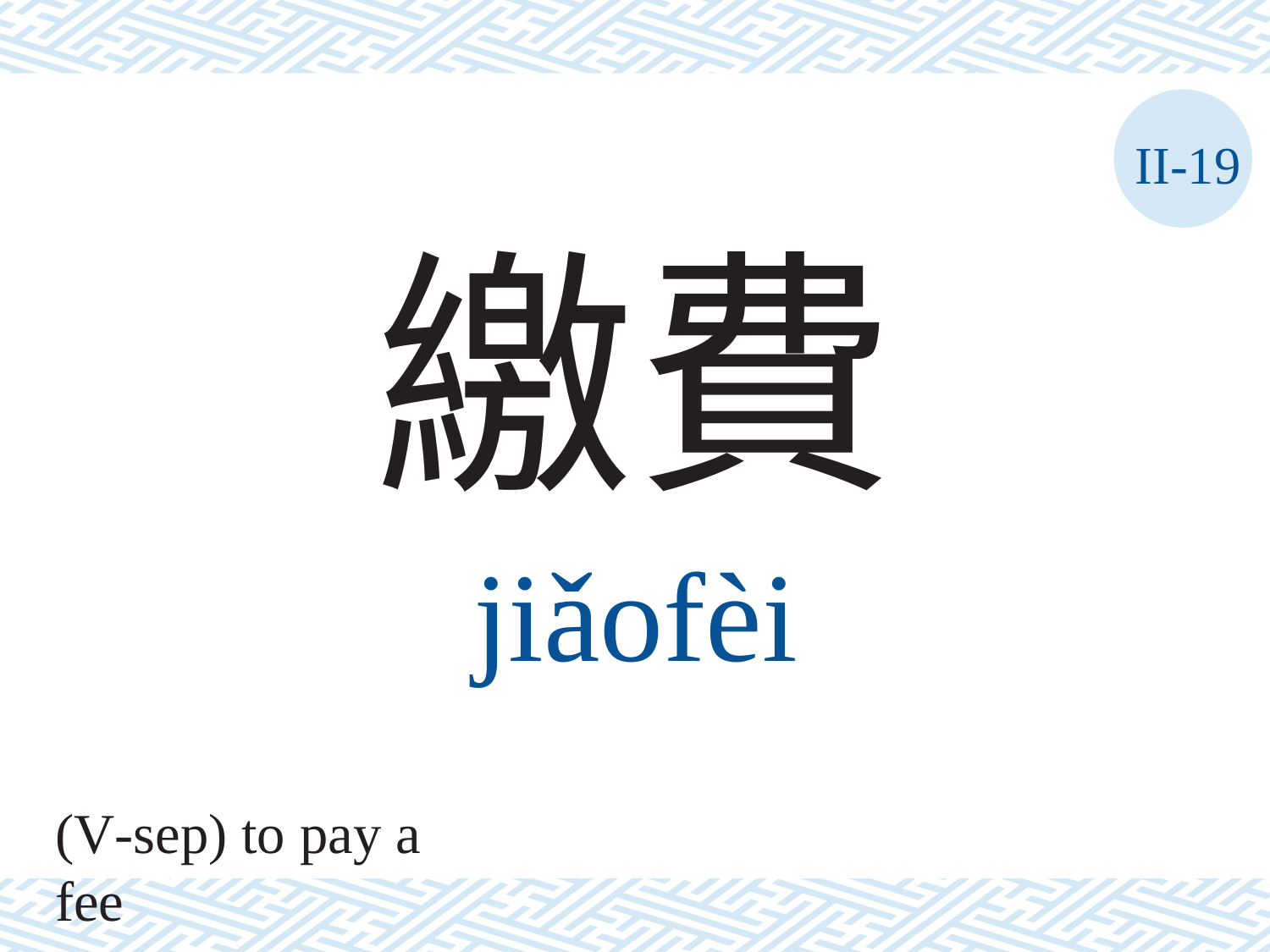

II-19
繳費
jiǎofèi
(V-sep) to pay a fee